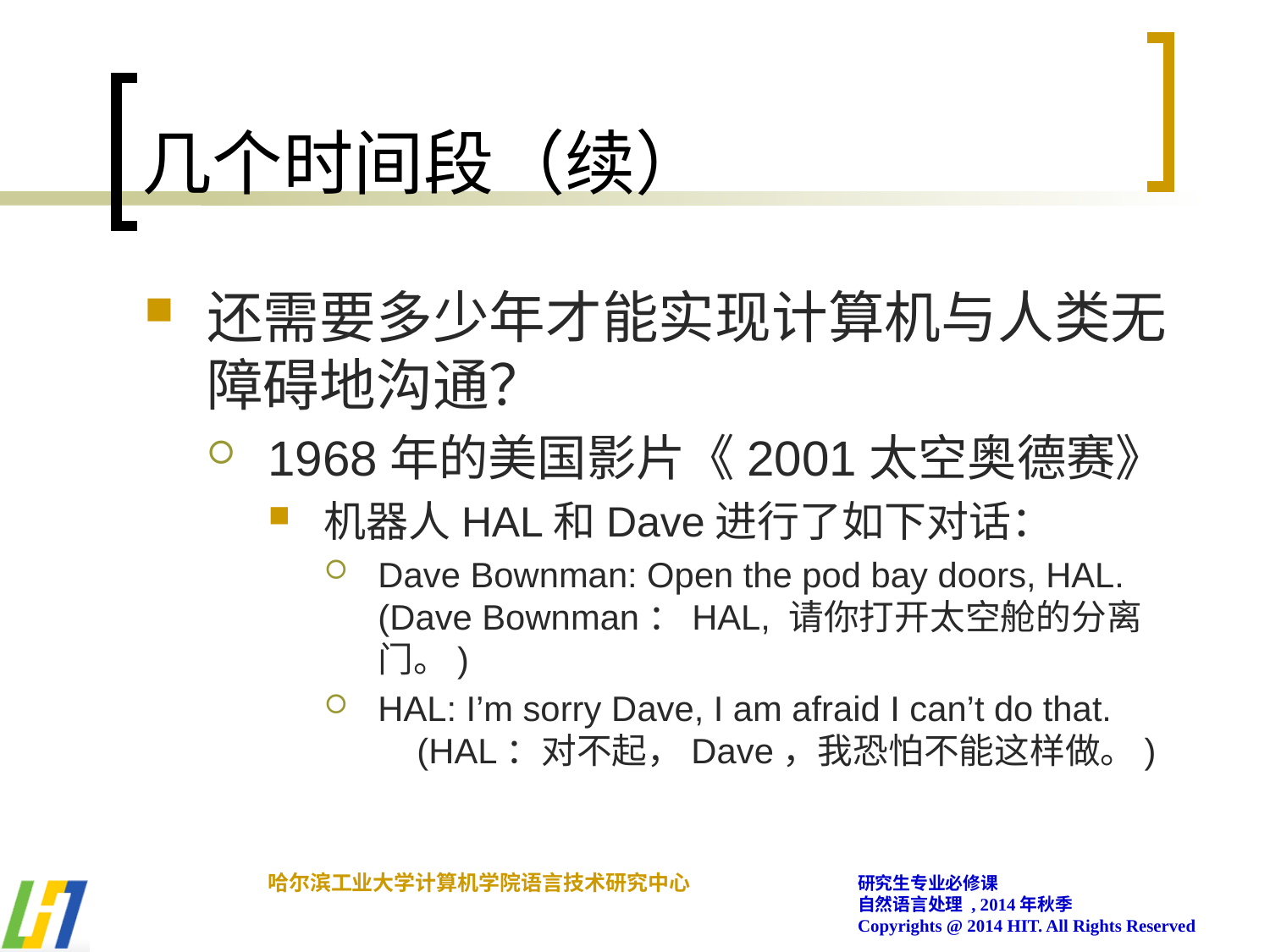

# 几个时间段（续）
还需要多少年才能实现计算机与人类无障碍地沟通？
1968年的美国影片《2001太空奥德赛》
机器人HAL和Dave进行了如下对话：
Dave Bownman: Open the pod bay doors, HAL. (Dave Bownman：HAL, 请你打开太空舱的分离门。)
HAL: I’m sorry Dave, I am afraid I can’t do that.	         (HAL：对不起，Dave，我恐怕不能这样做。)

哈尔滨工业大学计算机学院语言技术研究中心
研究生专业必修课
自然语言处理 , 2014年秋季
Copyrights @ 2014 HIT. All Rights Reserved